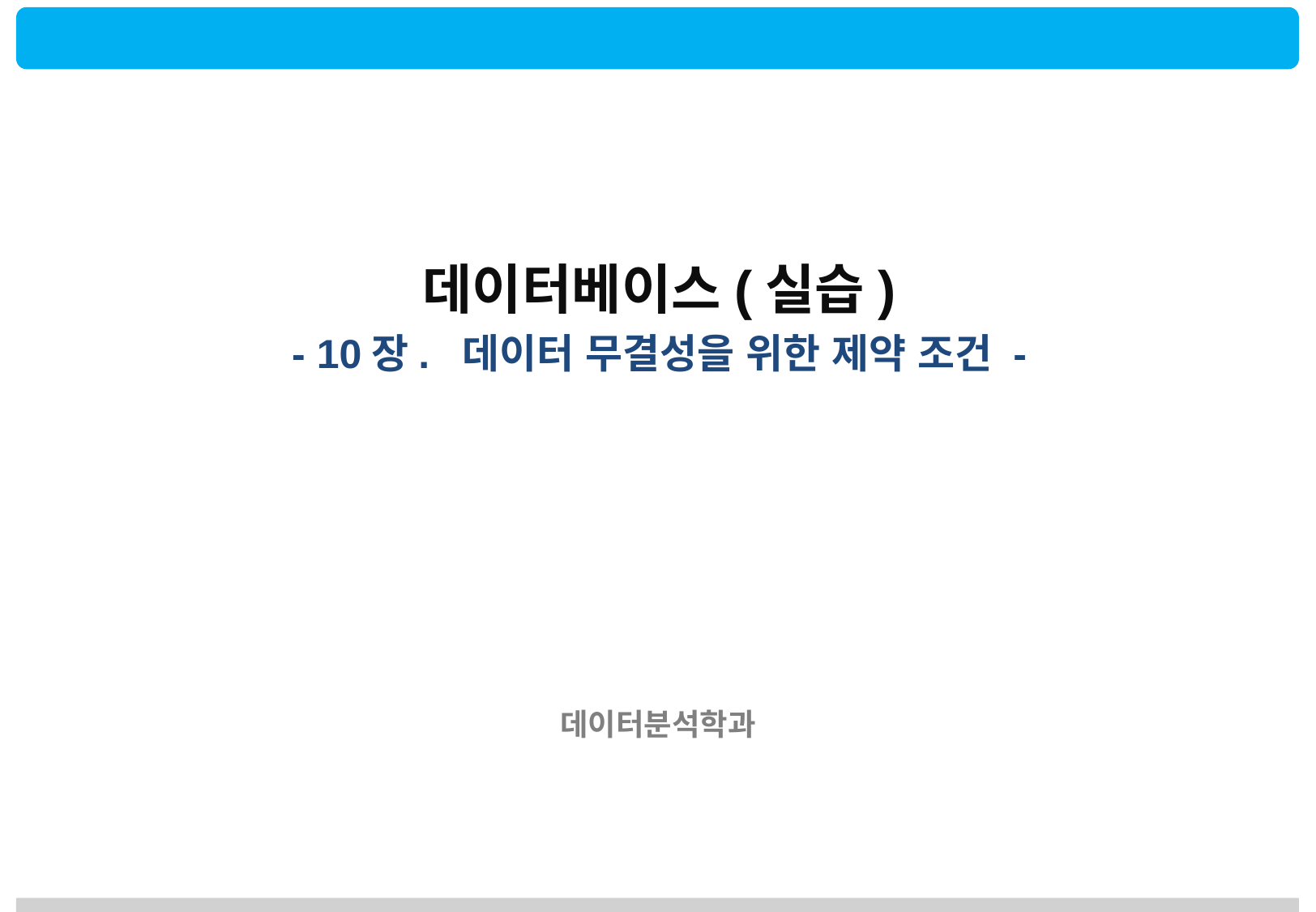

데이터베이스(실습)
- 10장.  데이터 무결성을 위한 제약 조건 -
데이터분석학과